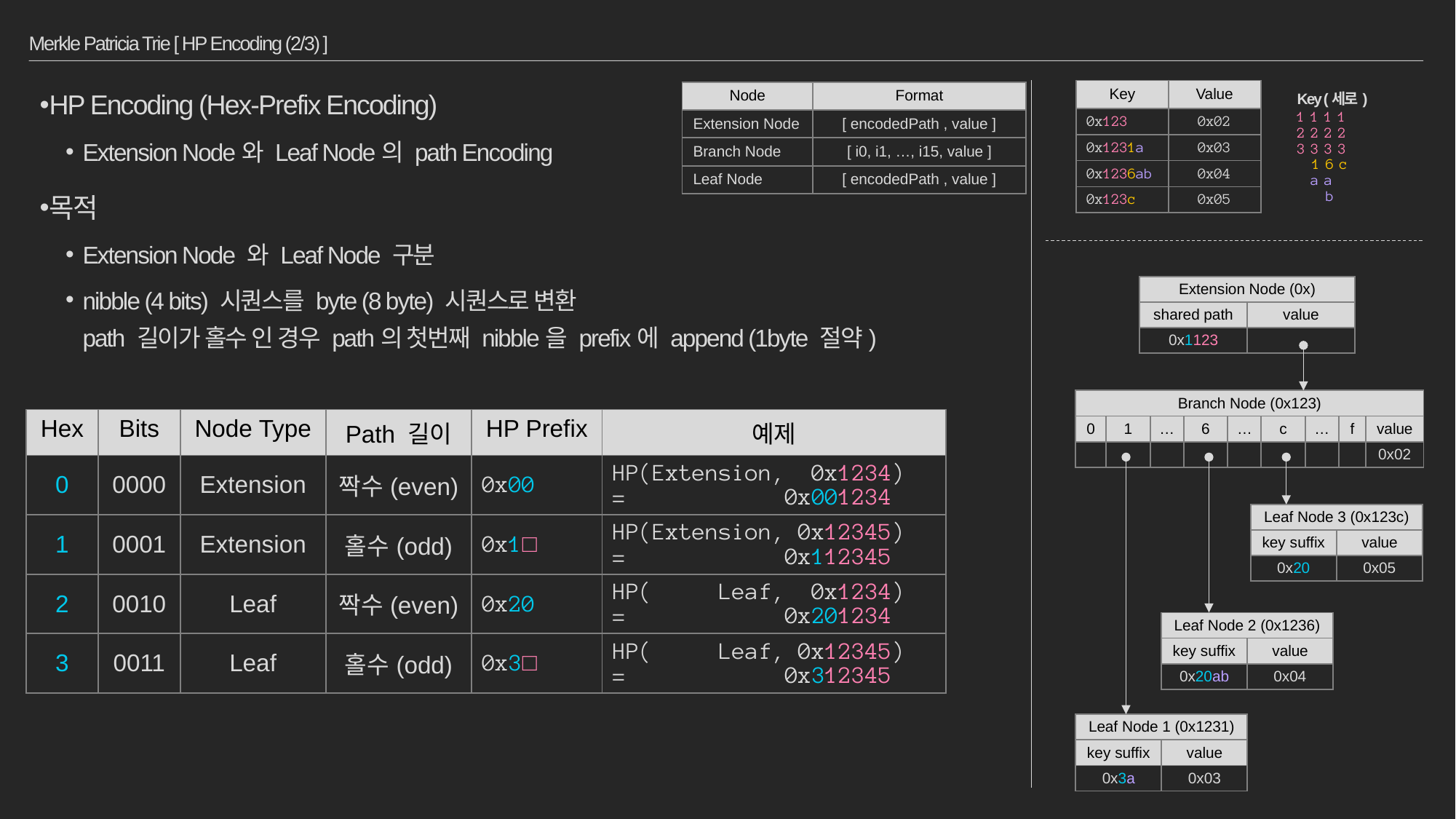

# Merkle Patricia Trie [ HP Encoding (2/3) ]
| Key | Value |
| --- | --- |
| 0x123 | 0x02 |
| 0x1231a | 0x03 |
| 0x1236ab | 0x04 |
| 0x123c | 0x05 |
Key (세로)
1 1 1 1
2 2 2 2
3 3 3 3
  1 6 c
  a a
    b
HP Encoding (Hex-Prefix Encoding)
Extension Node와 Leaf Node의 path Encoding
목적
Extension Node 와 Leaf Node 구분
nibble (4 bits) 시퀀스를 byte (8 byte) 시퀀스로 변환
path 길이가 홀수 인 경우 path의 첫번째 nibble을 prefix에 append (1byte 절약)
| Node | Format |
| --- | --- |
| Extension Node | [ encodedPath , value ] |
| Branch Node | [ i0, i1, …, i15, value ] |
| Leaf Node | [ encodedPath , value ] |
| Extension Node (0x) |  |
| --- | --- |
| shared path | value |
| 0x1123 |  |
| Branch Node (0x123) |  |  |  |  |  |  |  |  |
| --- | --- | --- | --- | --- | --- | --- | --- | --- |
| 0 | 1 | … | 6 | … | c | … | f | value |
|  |  |  |  |  |  |  |  | 0x02 |
| Hex | Bits | Node Type | Path 길이 | HP Prefix | 예제 |
| --- | --- | --- | --- | --- | --- |
| 0 | 0000 | Extension | 짝수(even) | 0x00 | HP(Extension, 0x1234) = 0x001234 |
| 1 | 0001 | Extension | 홀수(odd) | 0x1□ | HP(Extension, 0x12345) = 0x112345 |
| 2 | 0010 | Leaf | 짝수(even) | 0x20 | HP( Leaf, 0x1234) = 0x201234 |
| 3 | 0011 | Leaf | 홀수(odd) | 0x3□ | HP( Leaf, 0x12345) = 0x312345 |
| Leaf Node 3 (0x123c) |  |
| --- | --- |
| key suffix | value |
| 0x20 | 0x05 |
| Leaf Node 2 (0x1236) |  |
| --- | --- |
| key suffix | value |
| 0x20ab | 0x04 |
| Leaf Node 1 (0x1231) |  |
| --- | --- |
| key suffix | value |
| 0x3a | 0x03 |